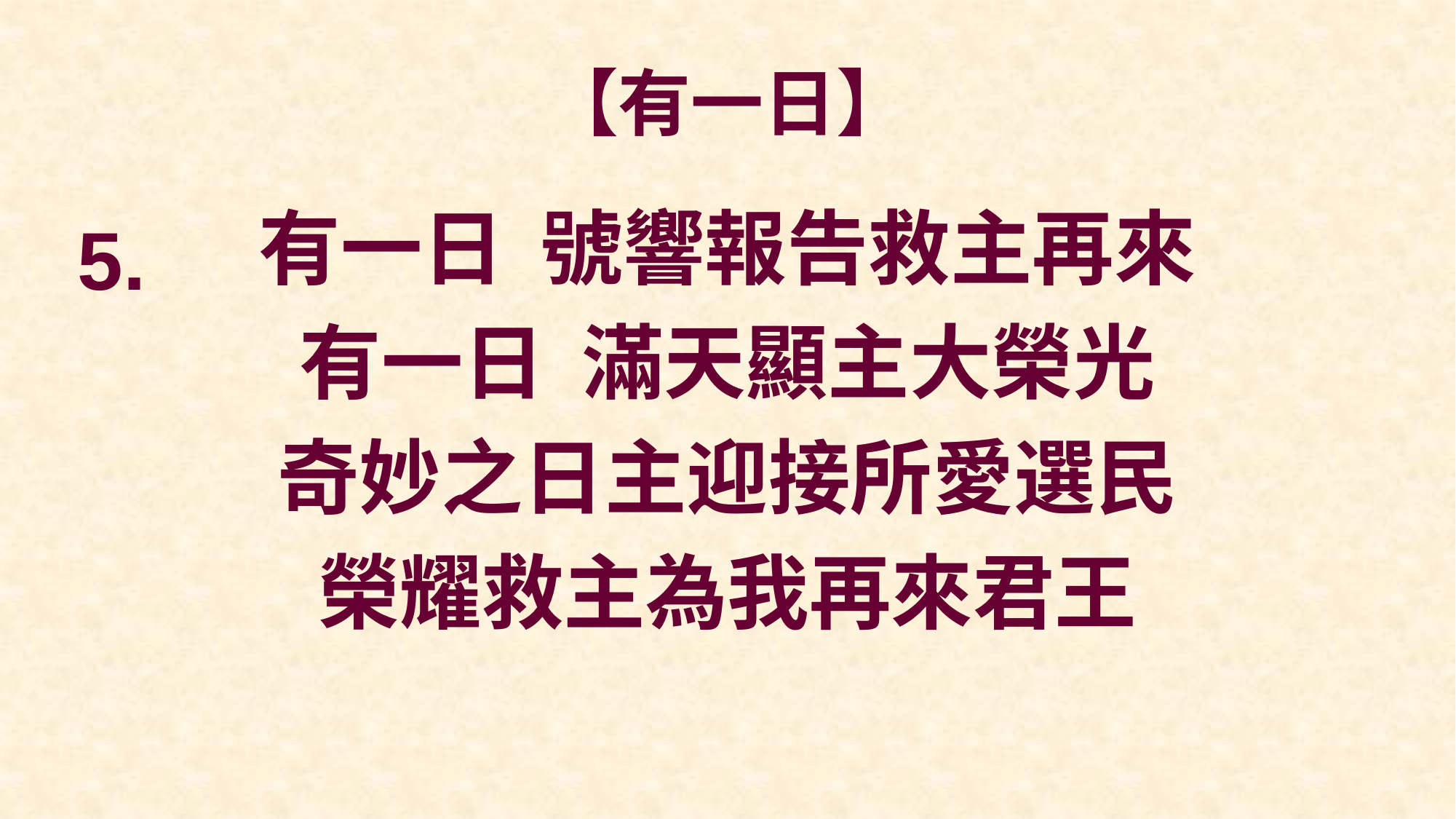

# 【有一日】
有一日  號響報告救主再來
有一日  滿天顯主大榮光
奇妙之日主迎接所愛選民
榮耀救主為我再來君王
5.